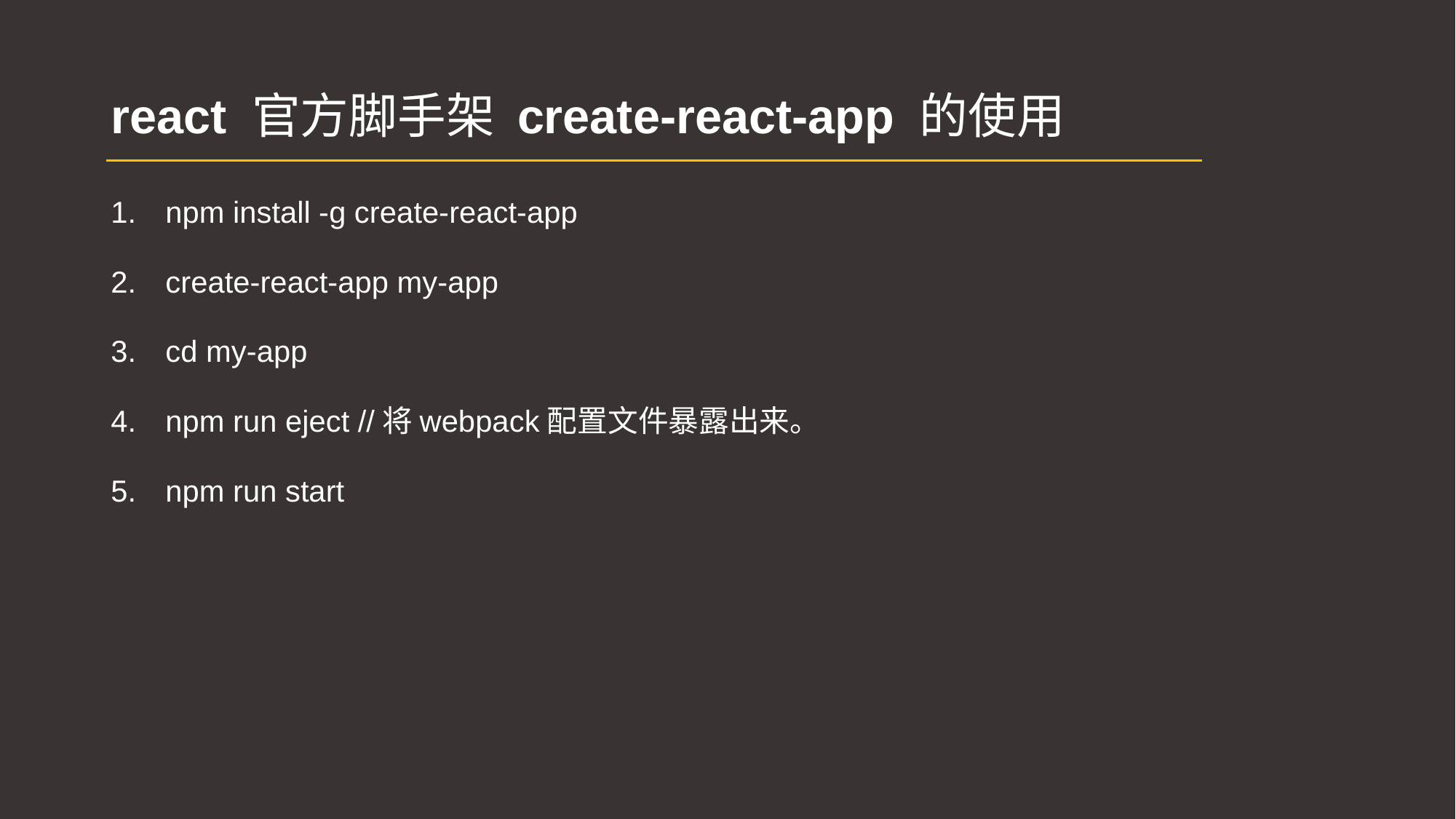

# react 官方脚手架 create-react-app 的使用
npm install -g create-react-app
create-react-app my-app
cd my-app
npm run eject //将webpack配置文件暴露出来。
npm run start